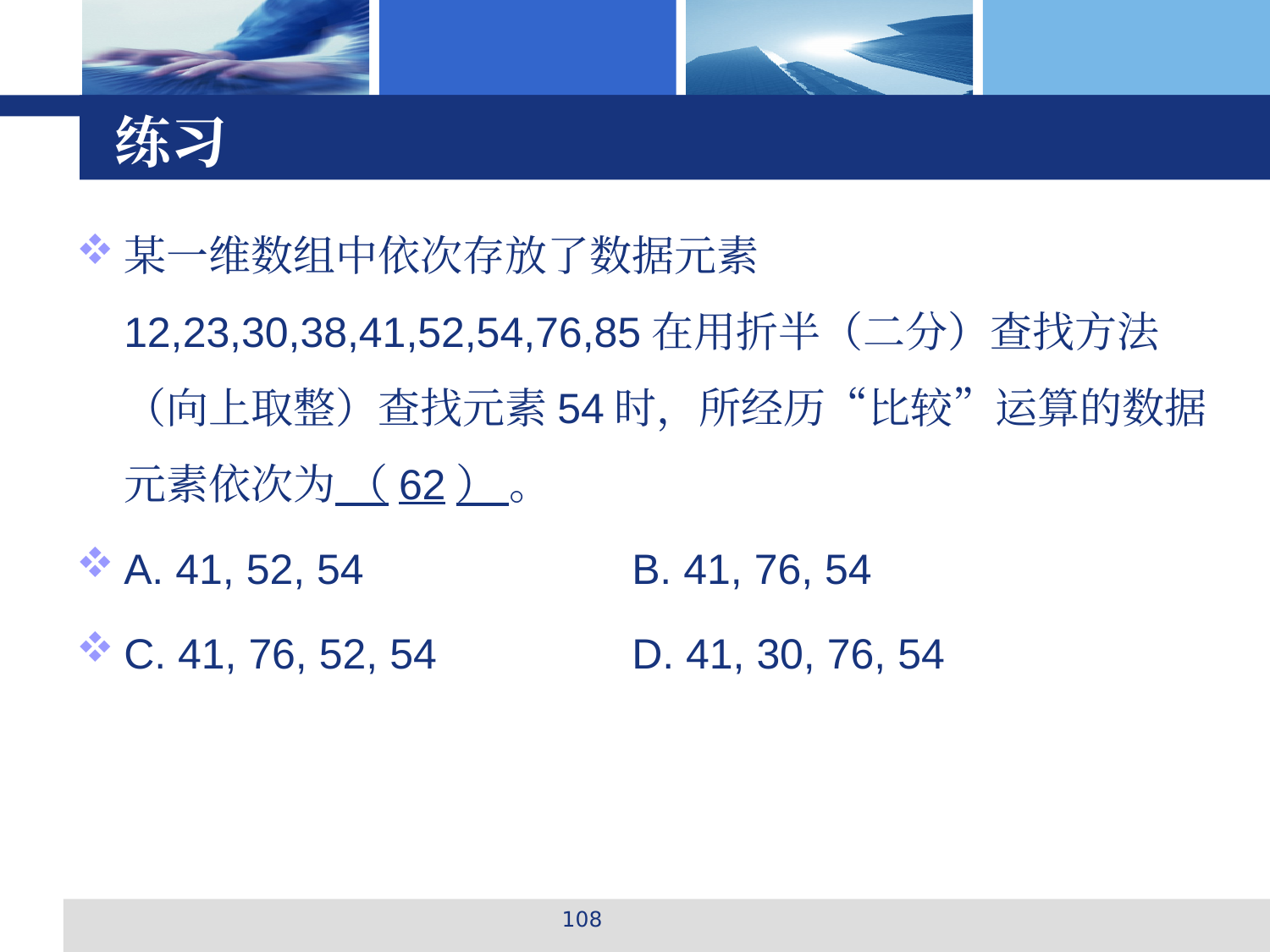

# 练习
某一维数组中依次存放了数据元素12,23,30,38,41,52,54,76,85在用折半（二分）查找方法（向上取整）查找元素54时，所经历“比较”运算的数据元素依次为 （62） 。
A. 41, 52, 54  		B. 41, 76, 54
C. 41, 76, 52, 54  		D. 41, 30, 76, 54

108